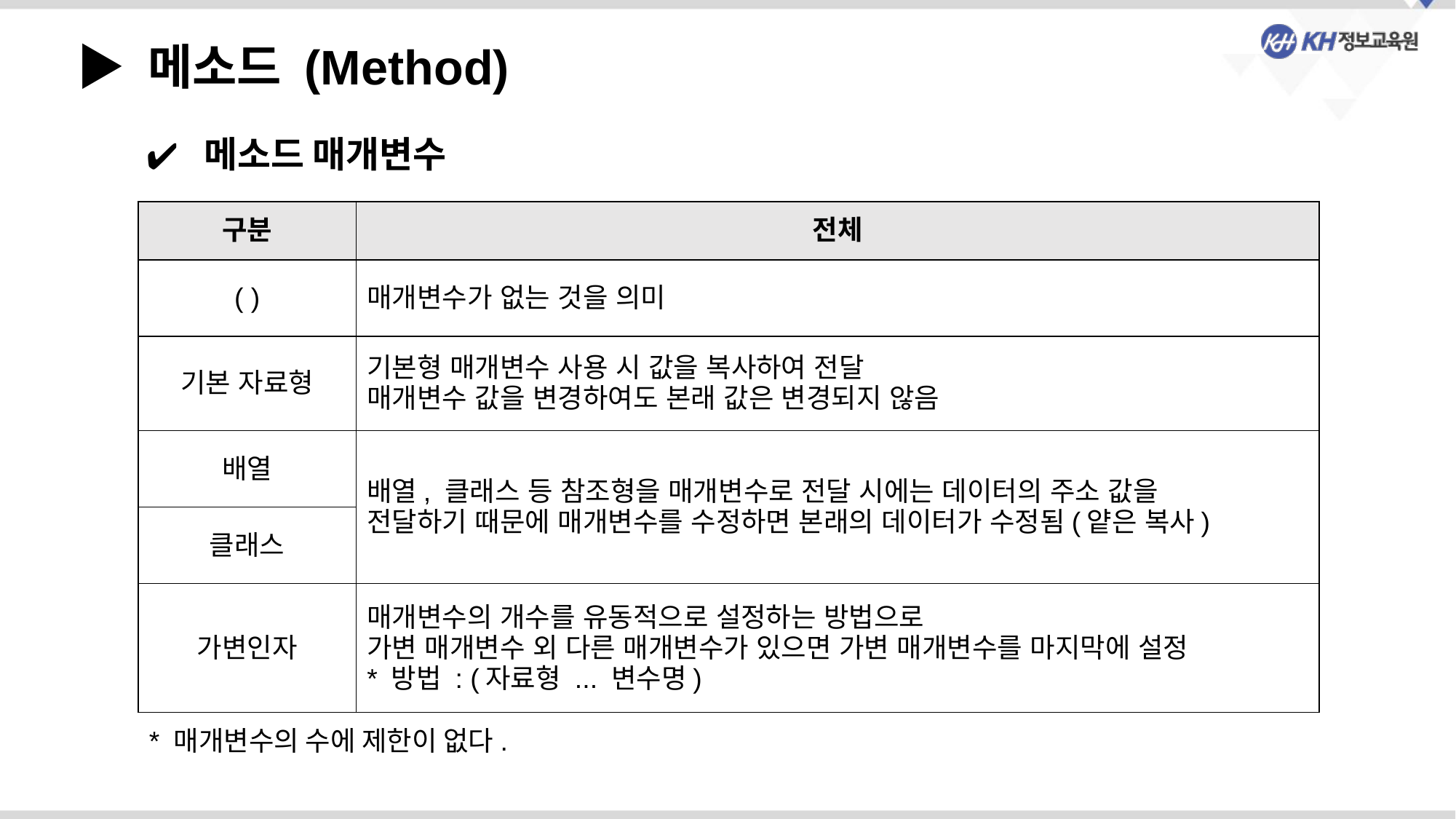

▶ 메소드 (Method)
 메소드 매개변수
| 구분 | 전체 |
| --- | --- |
| ( ) | 매개변수가 없는 것을 의미 |
| 기본 자료형 | 기본형 매개변수 사용 시 값을 복사하여 전달 매개변수 값을 변경하여도 본래 값은 변경되지 않음 |
| 배열 | 배열, 클래스 등 참조형을 매개변수로 전달 시에는 데이터의 주소 값을 전달하기 때문에 매개변수를 수정하면 본래의 데이터가 수정됨(얕은 복사) |
| 클래스 |  |
| 가변인자 | 매개변수의 개수를 유동적으로 설정하는 방법으로 가변 매개변수 외 다른 매개변수가 있으면 가변 매개변수를 마지막에 설정 \* 방법 : (자료형 ... 변수명) |
* 매개변수의 수에 제한이 없다.